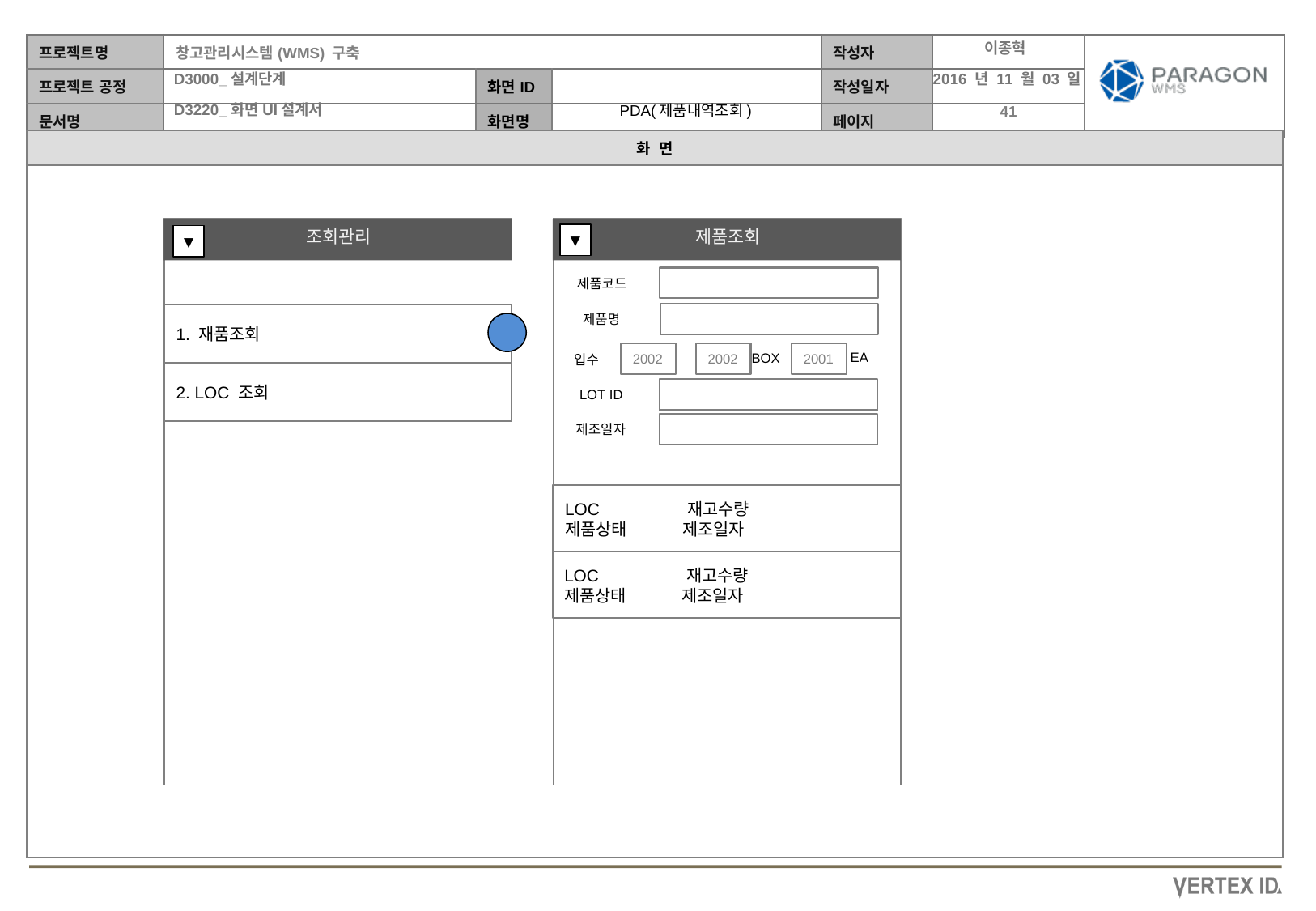

이종혁
2016 년 11 월 03 일
PDA(제품내역조회)

조회관리
제품조회
▼
▼

제품코드

1. 재품조회
제품명

2002
2001
2002
EA
BOX
입수
2. LOC 조회

LOT ID

제조일자
LOC                  재고수량
제품상태            제조일자
LOC                  재고수량
제품상태            제조일자